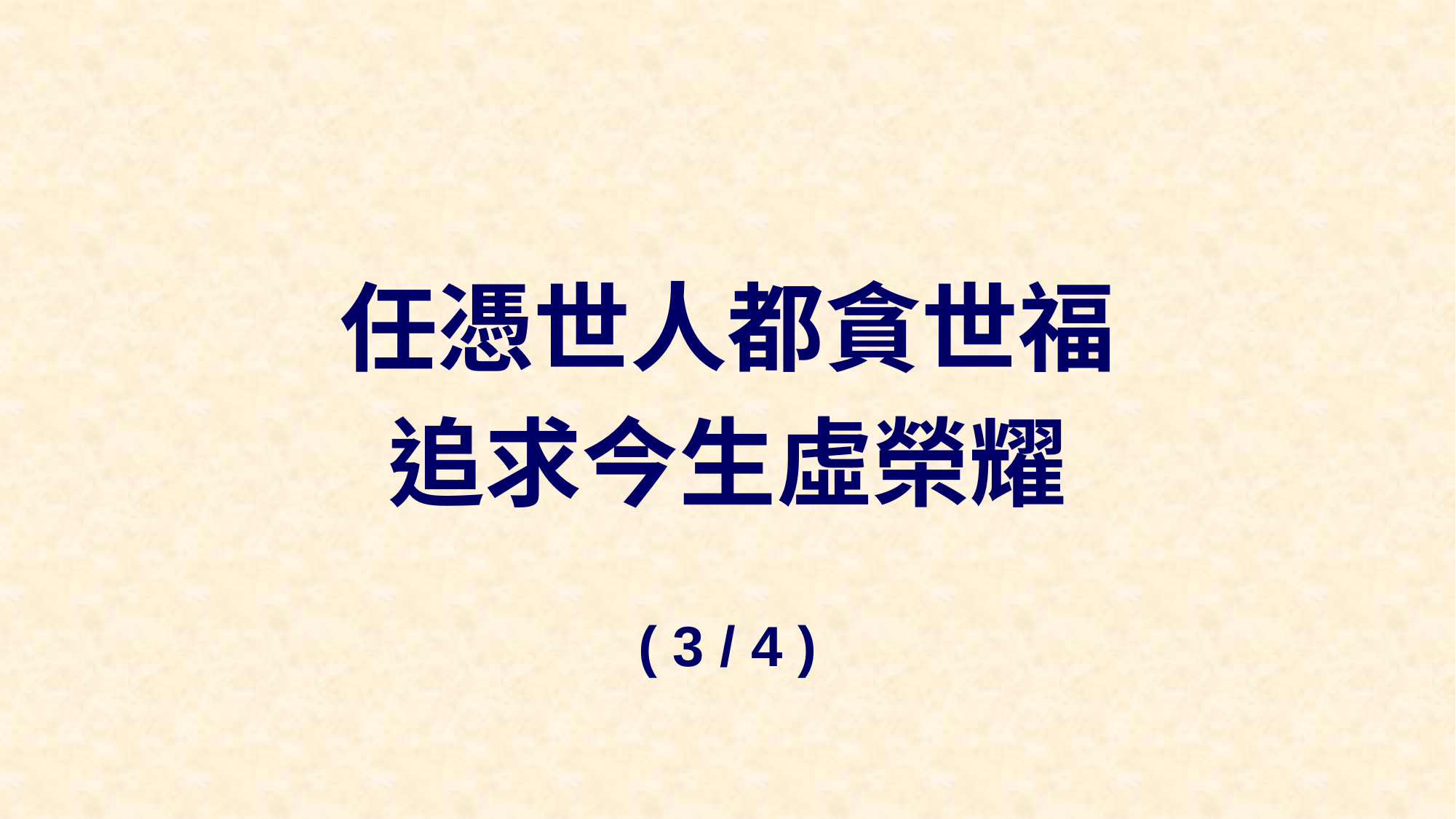

任憑世人都貪世福
追求今生虛榮耀
( 3 / 4 )